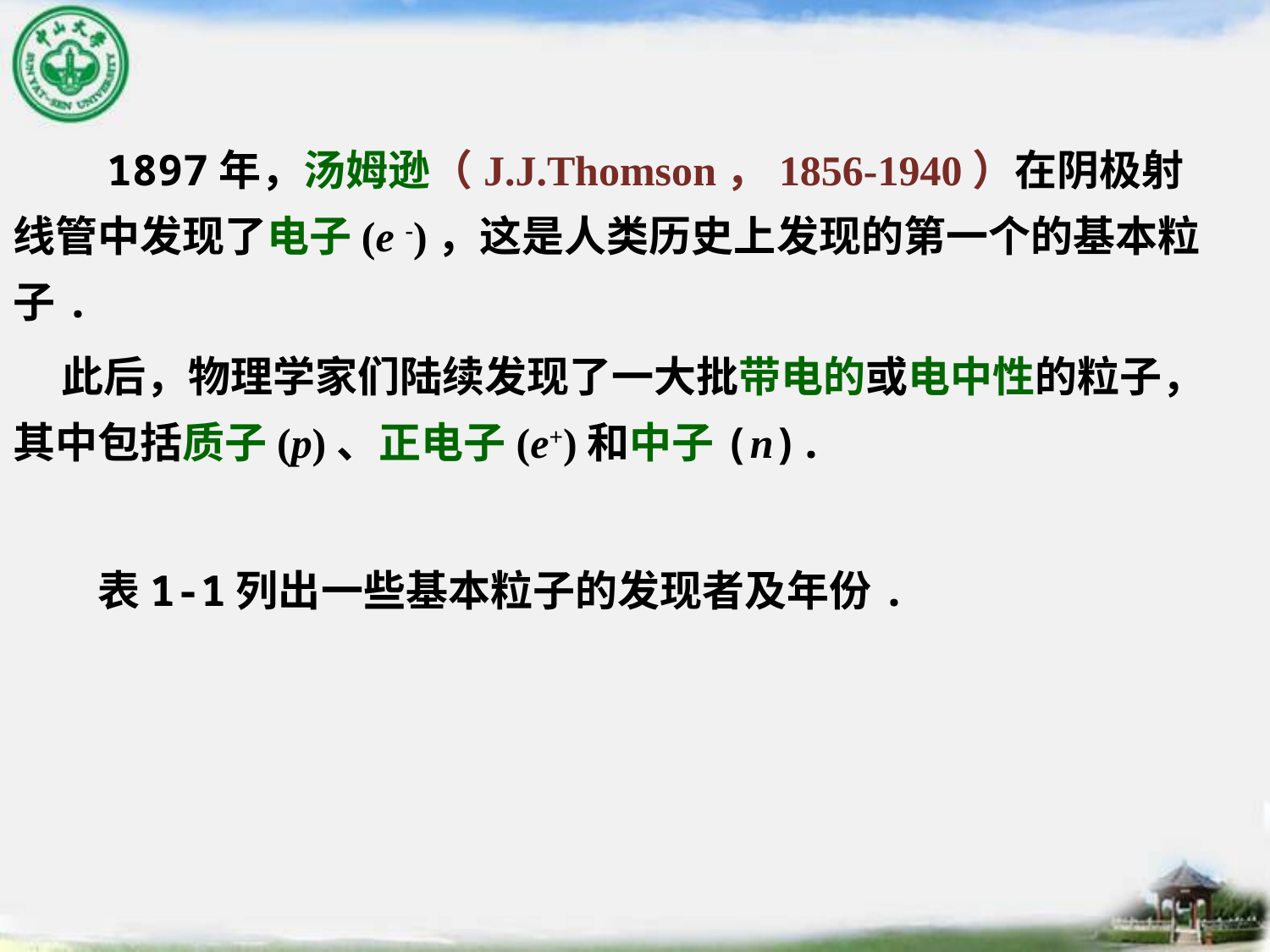

1897年，汤姆逊（J.J.Thomson，1856-1940）在阴极射线管中发现了电子(e -)，这是人类历史上发现的第一个的基本粒子.
    此后，物理学家们陆续发现了一大批带电的或电中性的粒子，其中包括质子(p)、正电子(e+)和中子(n).

　　表1-1列出一些基本粒子的发现者及年份.
6